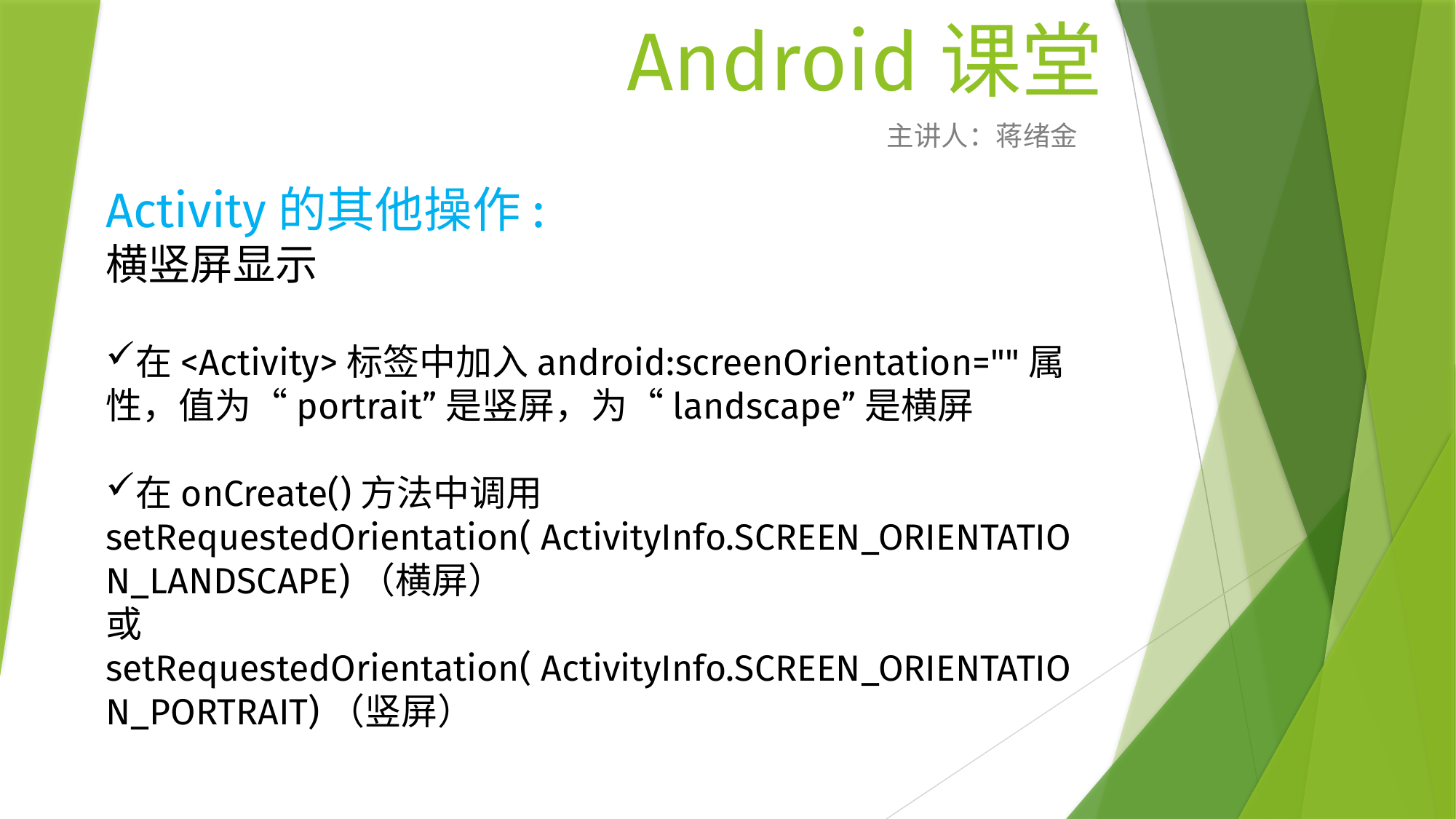

# Android课堂
主讲人：蒋绪金
Activity的其他操作:
横竖屏显示

在<Activity>标签中加入android:screenOrientation=""属性，值为“portrait”是竖屏，为“landscape”是横屏

在onCreate()方法中调用setRequestedOrientation( ActivityInfo.SCREEN_ORIENTATION_LANDSCAPE)（横屏）
或setRequestedOrientation( ActivityInfo.SCREEN_ORIENTATION_PORTRAIT)（竖屏）